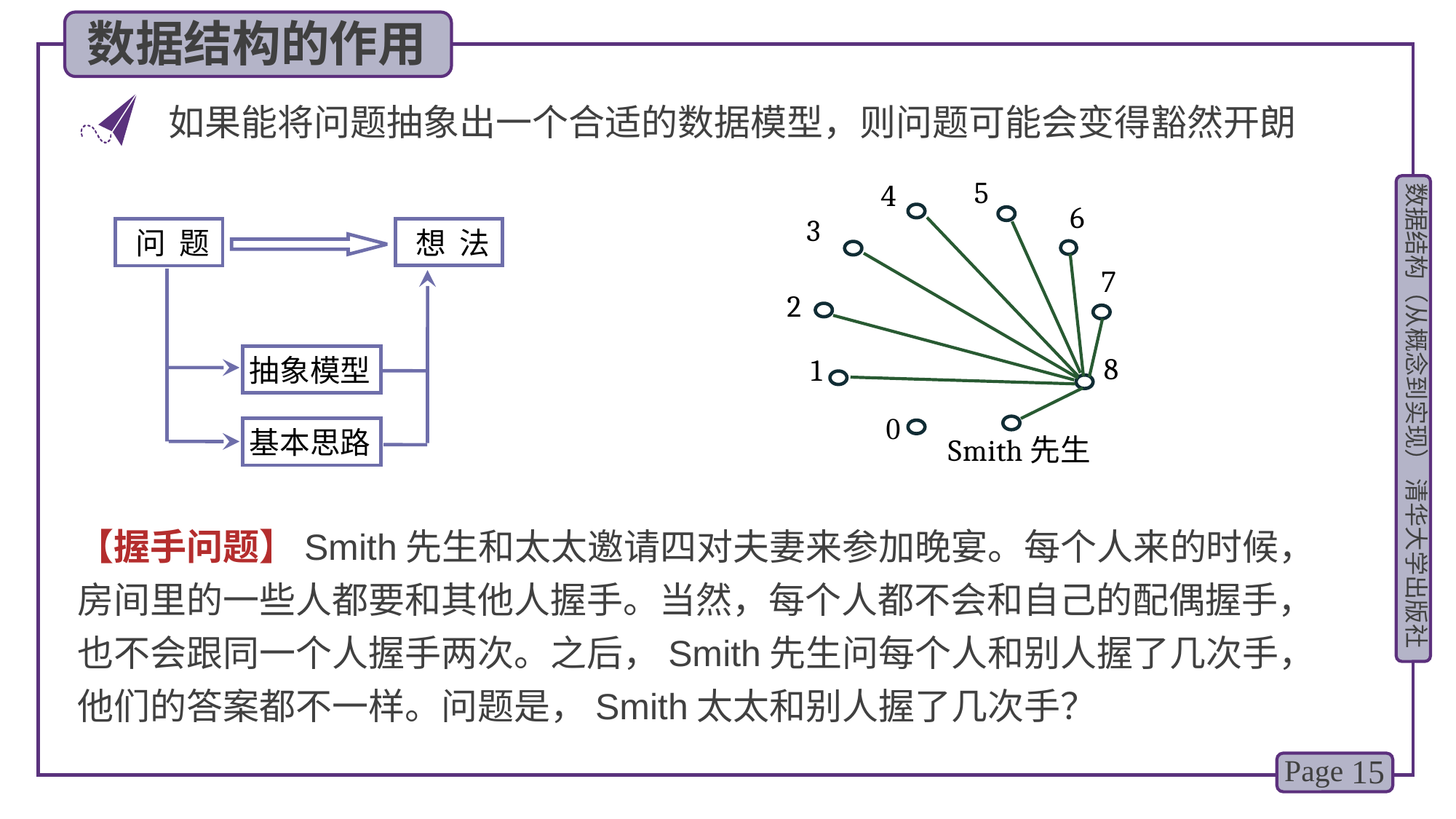

数据结构的作用

如果能将问题抽象出一个合适的数据模型，则问题可能会变得豁然开朗

5
4
6
3
7
2
8
1
0

Smith先生

 想  法
 问  题

抽象模型

基本思路

【握手问题】Smith先生和太太邀请四对夫妻来参加晚宴。每个人来的时候，房间里的一些人都要和其他人握手。当然，每个人都不会和自己的配偶握手，也不会跟同一个人握手两次。之后，Smith先生问每个人和别人握了几次手，他们的答案都不一样。问题是，Smith太太和别人握了几次手？